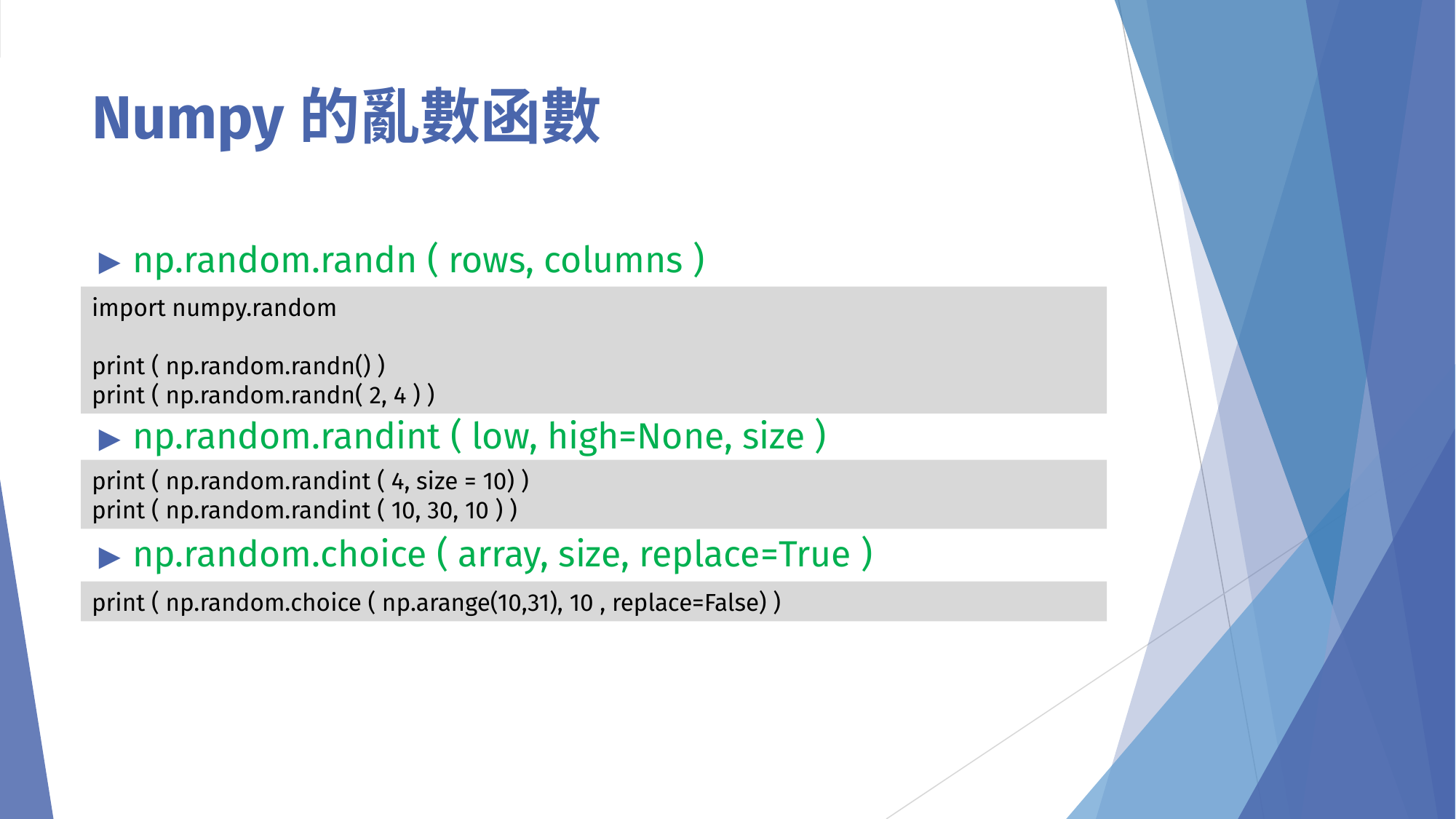

# Numpy的亂數函數
np.random.randn ( rows, columns )

np.random.randint ( low, high=None, size )

np.random.choice ( array, size, replace=True )
import numpy.random

print ( np.random.randn() )
print ( np.random.randn( 2, 4 ) )
print ( np.random.randint ( 4, size = 10) )
print ( np.random.randint ( 10, 30, 10 ) )
print ( np.random.choice ( np.arange(10,31), 10 , replace=False) )